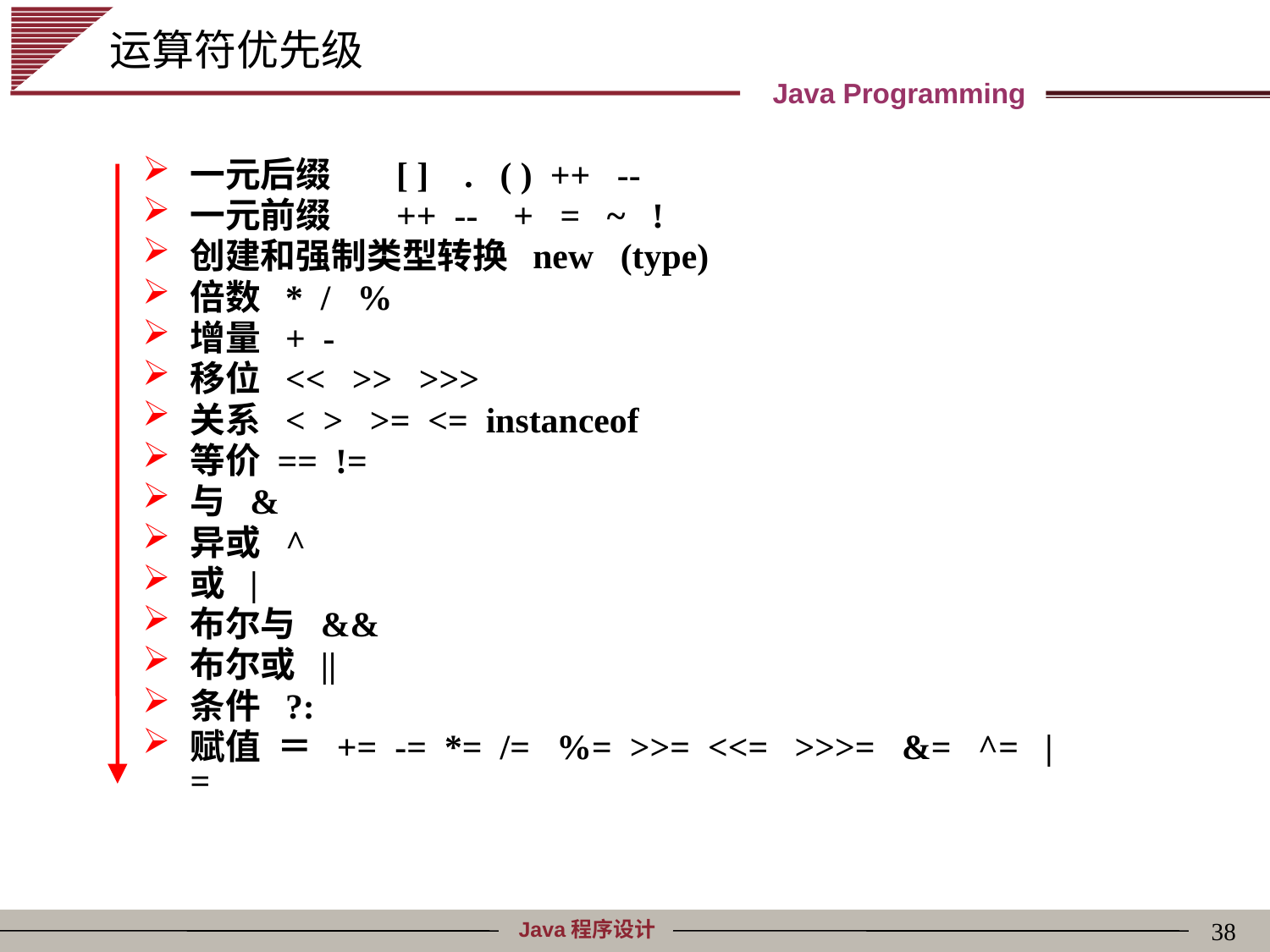

# 运算符优先级
一元后缀       [ ]    .   ( )  ++   --
一元前缀       ++  --    +   =   ~   !
创建和强制类型转换  new   (type)
倍数  *  /   %
增量  +  -
移位  <<   >>   >>>
关系  <  >   >=  <=  instanceof
等价 ==  !=
与  &
异或  ^
或  |
布尔与  &&
布尔或  ||
条件  ?:
赋值  ＝  +=  -=  *=  /=   %=  >>=  <<=   >>>=   &=   ^=   |=